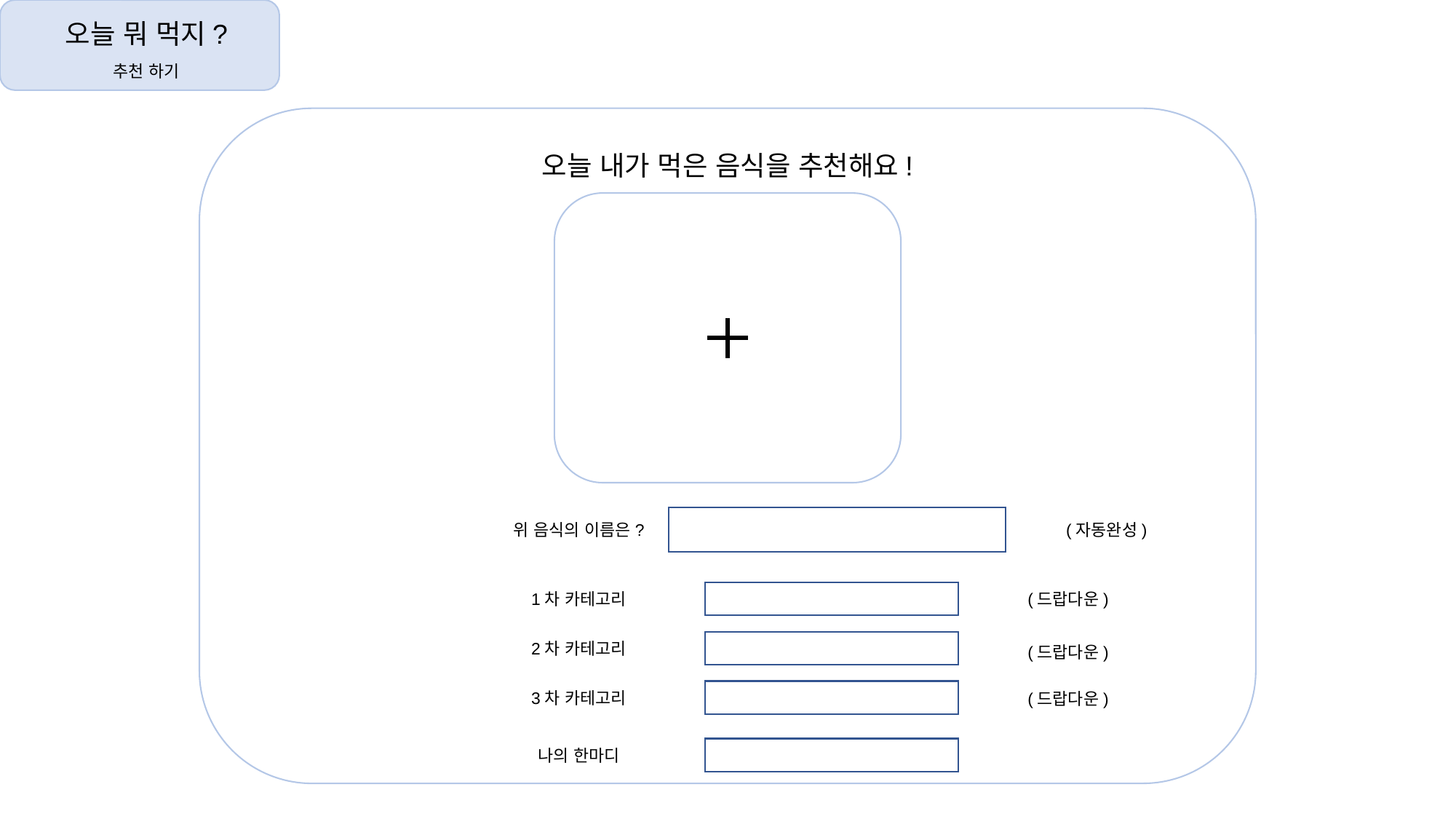

오늘 뭐 먹지?
추천 하기

오늘 내가 먹은 음식을 추천해요!

위 음식의 이름은?
(자동완성)

1차 카테고리
(드랍다운)

2차 카테고리
(드랍다운)

3차 카테고리
(드랍다운)

나의 한마디